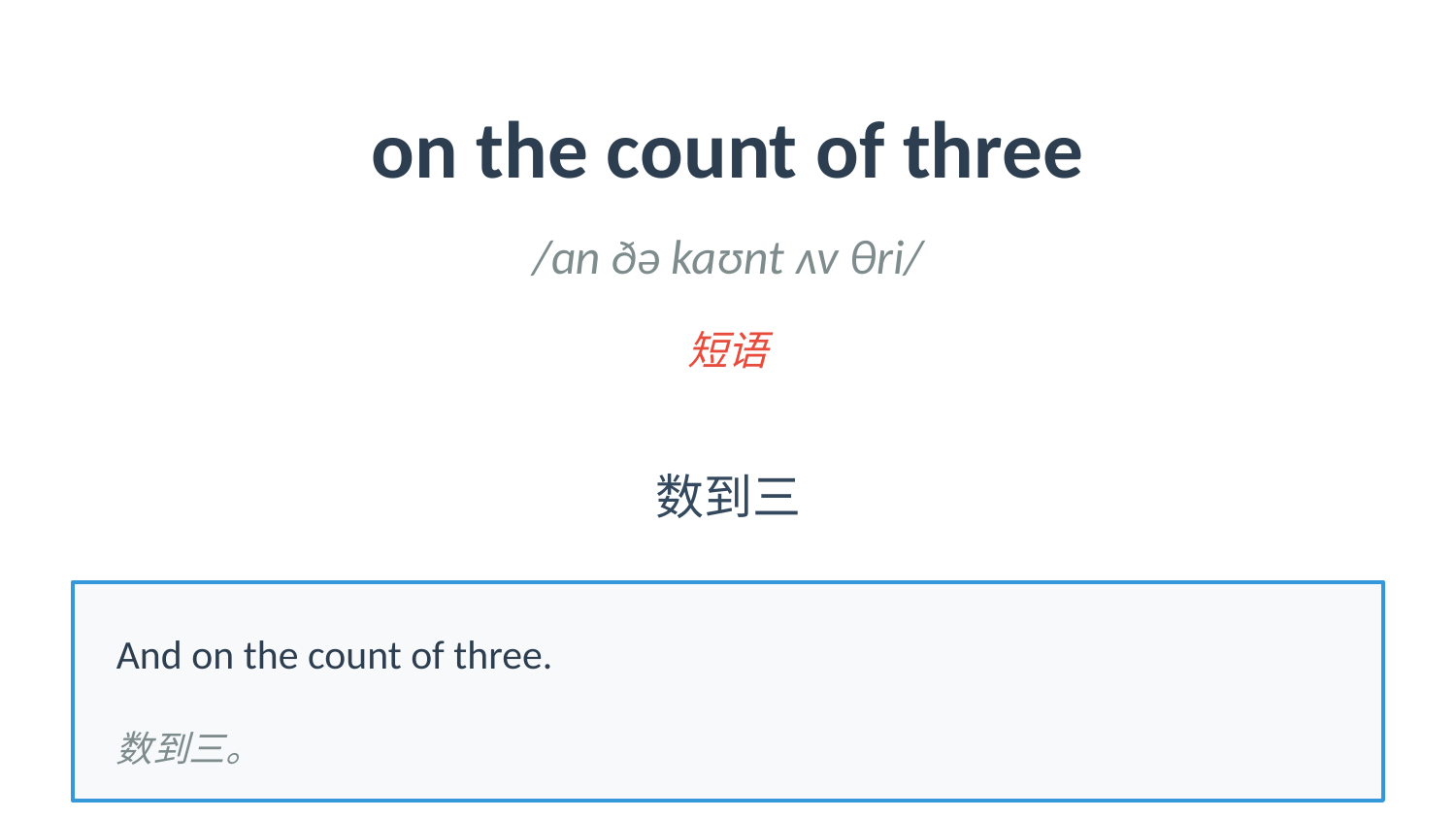

on the count of three
/ɑn ðə kaʊnt ʌv θri/
短语
数到三

And on the count of three.

数到三。